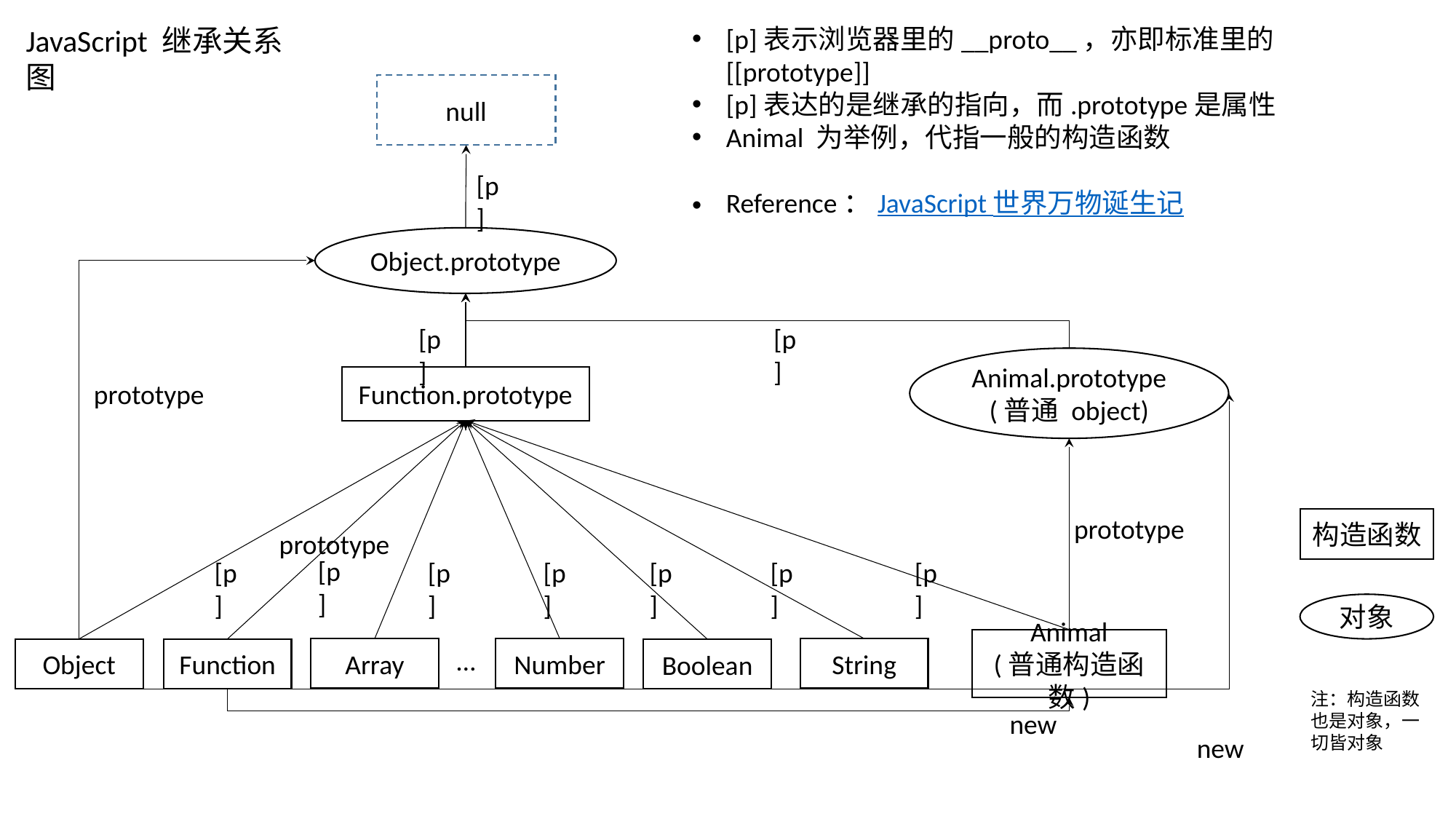

JavaScript 继承关系图
[p]表示浏览器里的__proto__，亦即标准里的[[prototype]]
[p]表达的是继承的指向，而.prototype是属性
Animal 为举例，代指一般的构造函数

Reference：JavaScript 世界万物诞生记
null
[p]
Object.prototype
[p]
[p]
Animal.prototype
(普通 object)
Function.prototype
prototype
prototype
构造函数
prototype
[p]
[p]
[p]
[p]
[p]
[p]
[p]
对象
Animal
(普通构造函数)
…
Array
Number
String
Function
Object
Boolean
注：构造函数也是对象，一切皆对象
new
new